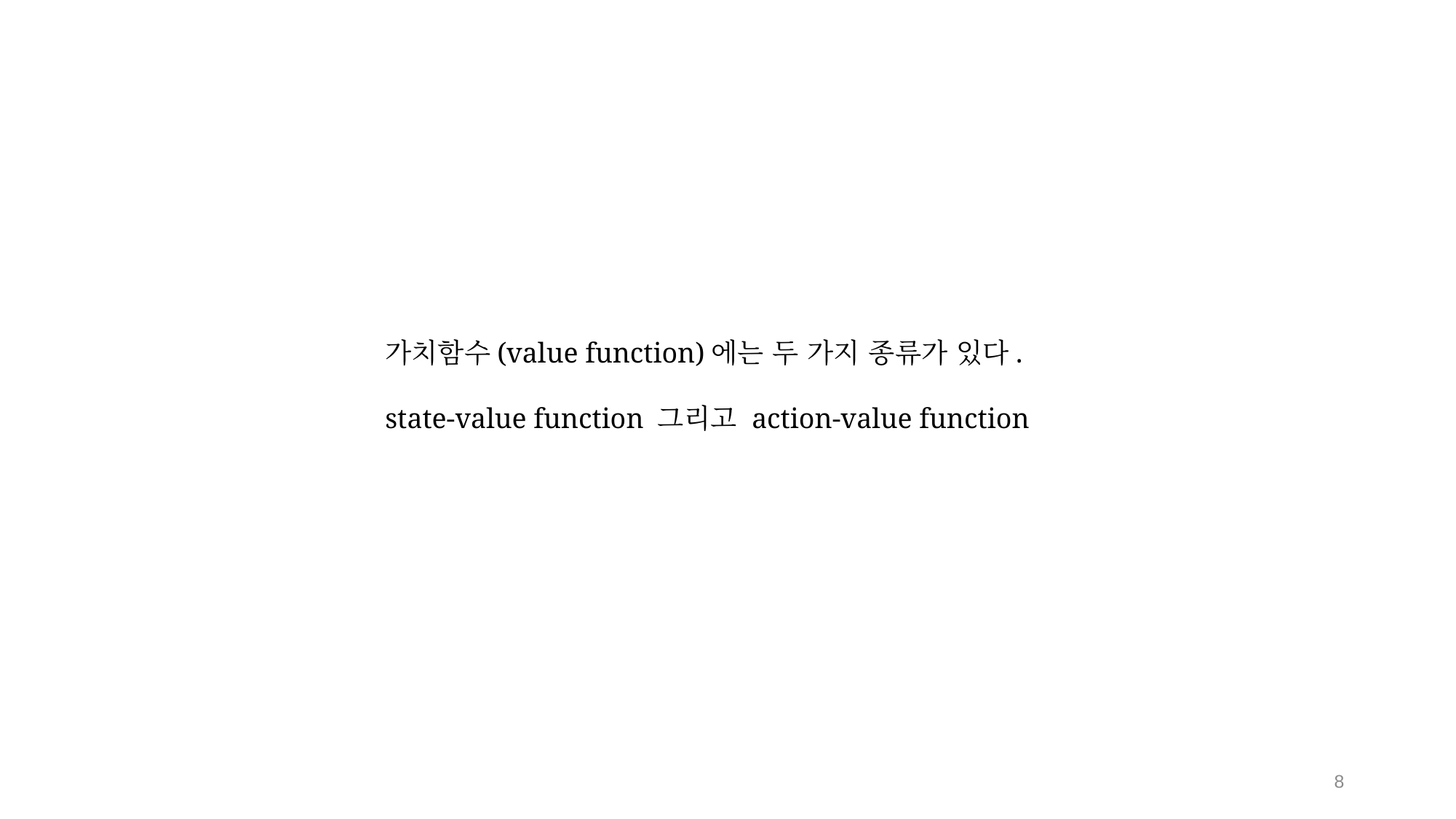

가치함수(value function)에는 두 가지 종류가 있다.

state-value function 그리고 action-value function

8